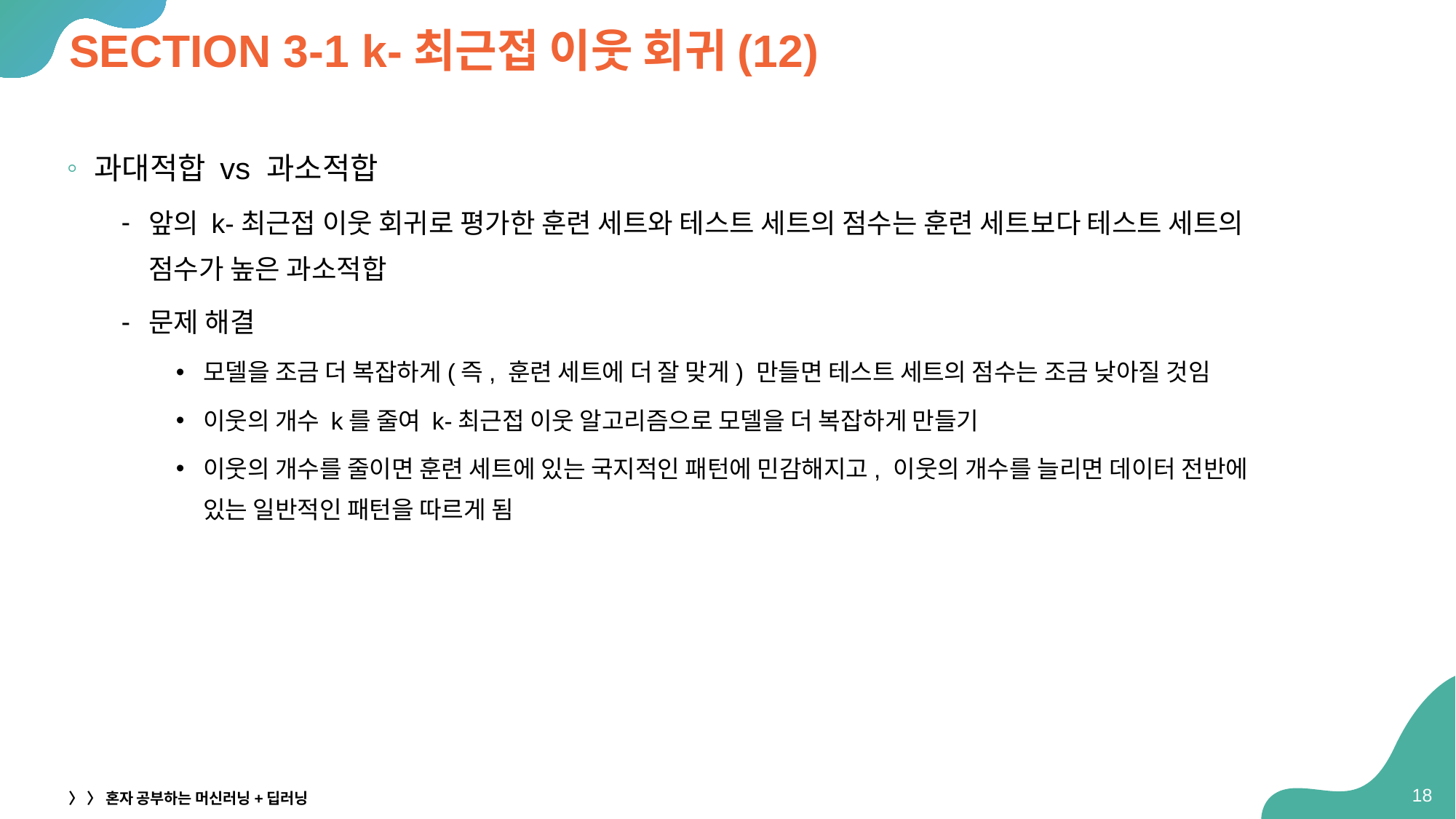

# SECTION 3-1 k-최근접 이웃 회귀(12)
과대적합 vs 과소적합
앞의 k-최근접 이웃 회귀로 평가한 훈련 세트와 테스트 세트의 점수는 훈련 세트보다 테스트 세트의
점수가 높은 과소적합
문제 해결
모델을 조금 더 복잡하게(즉, 훈련 세트에 더 잘 맞게) 만들면 테스트 세트의 점수는 조금 낮아질 것임
이웃의 개수 k를 줄여 k-최근접 이웃 알고리즘으로 모델을 더 복잡하게 만들기
이웃의 개수를 줄이면 훈련 세트에 있는 국지적인 패턴에 민감해지고, 이웃의 개수를 늘리면 데이터 전반에
있는 일반적인 패턴을 따르게 됨
18
〉 〉 혼자 공부하는 머신러닝+딥러닝